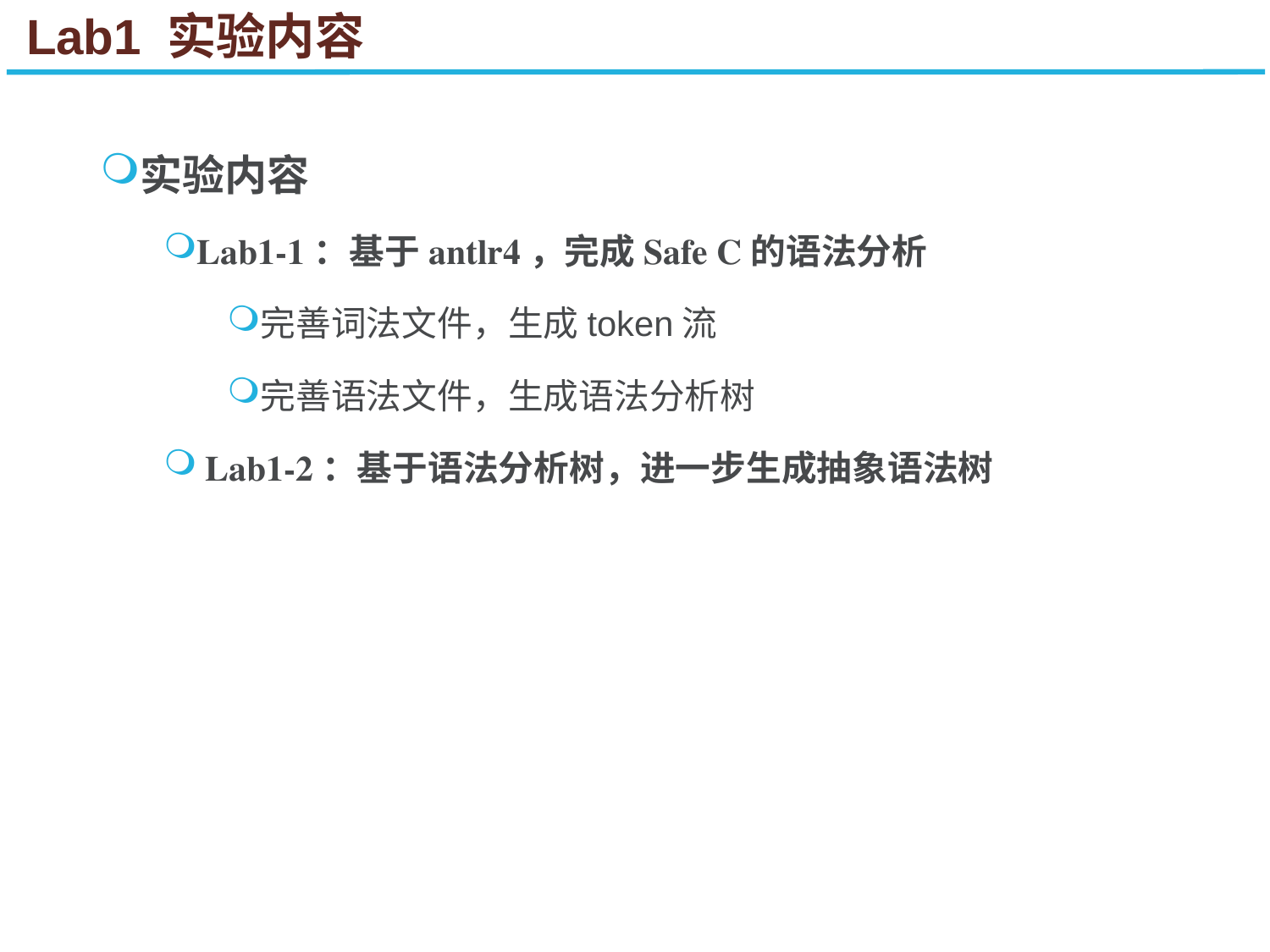

# Lab1 实验内容
实验内容
Lab1-1：基于antlr4，完成Safe C的语法分析
完善词法文件，生成token流
完善语法文件，生成语法分析树
 Lab1-2：基于语法分析树，进一步生成抽象语法树